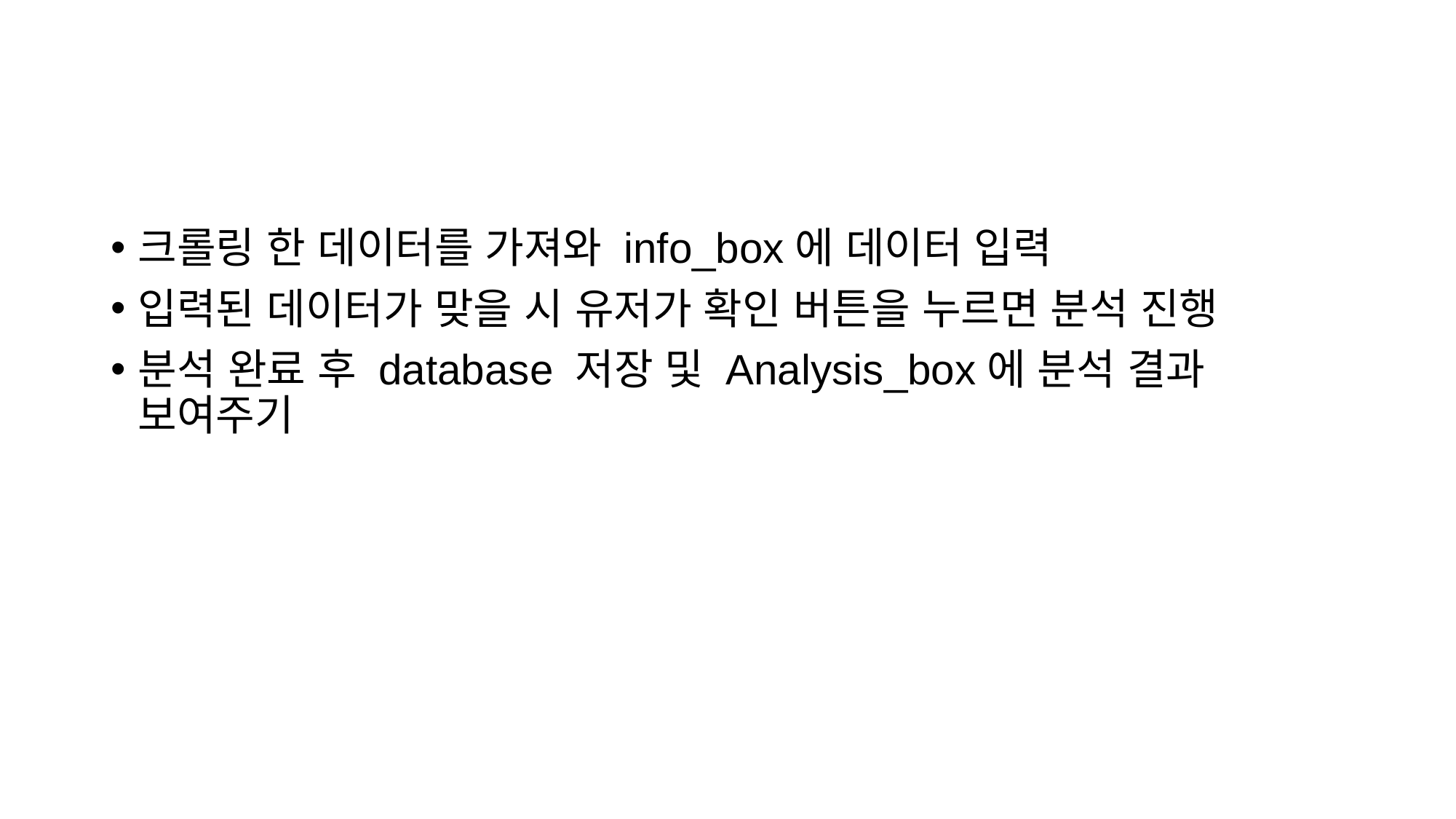

크롤링 한 데이터를 가져와 info_box에 데이터 입력
입력된 데이터가 맞을 시 유저가 확인 버튼을 누르면 분석 진행
분석 완료 후 database 저장 및 Analysis_box에 분석 결과 보여주기